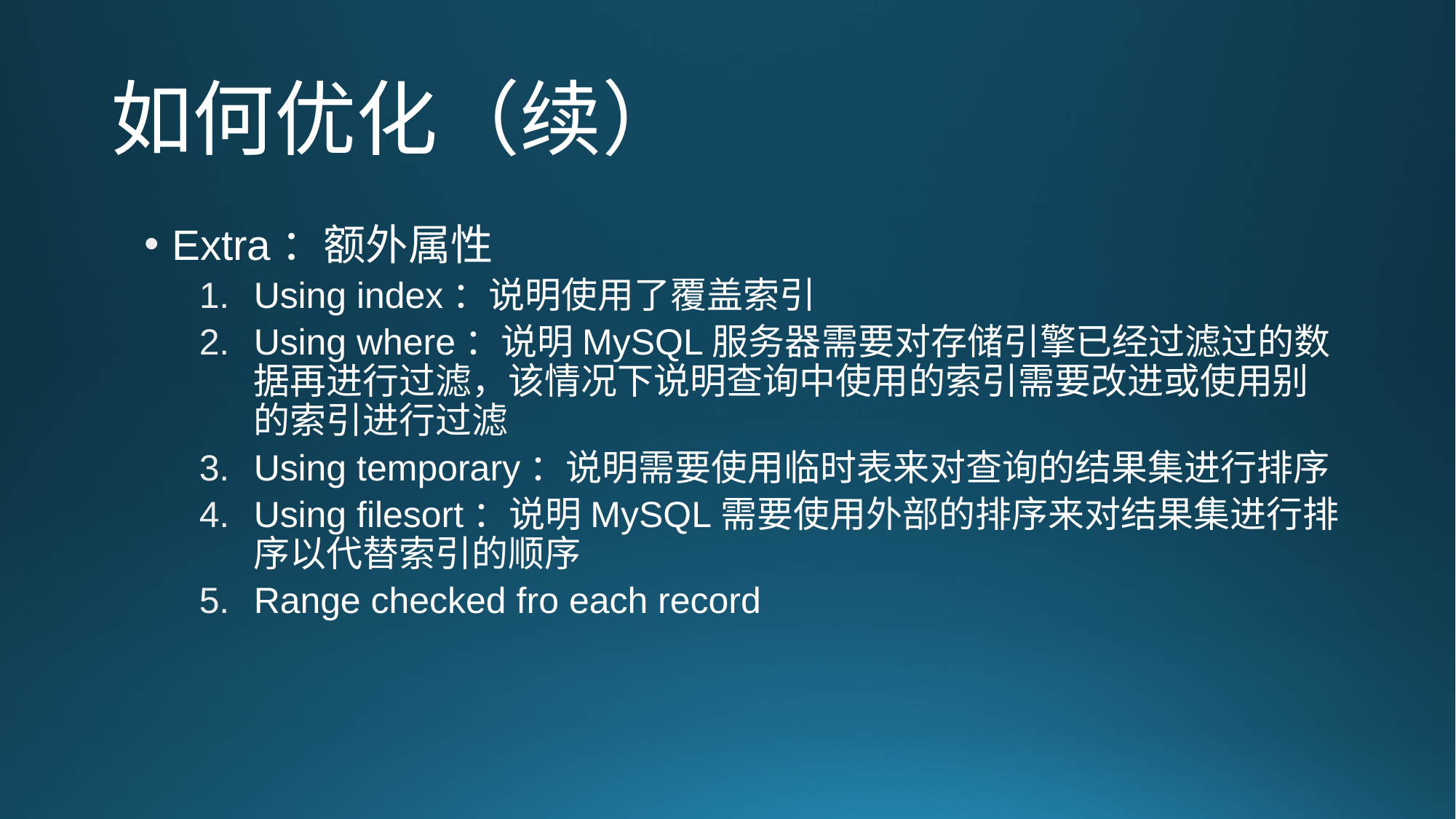

# 如何优化（续）
Extra：额外属性
Using index：说明使用了覆盖索引
Using where：说明MySQL服务器需要对存储引擎已经过滤过的数据再进行过滤，该情况下说明查询中使用的索引需要改进或使用别的索引进行过滤
Using temporary：说明需要使用临时表来对查询的结果集进行排序
Using filesort：说明MySQL需要使用外部的排序来对结果集进行排序以代替索引的顺序
Range checked fro each record